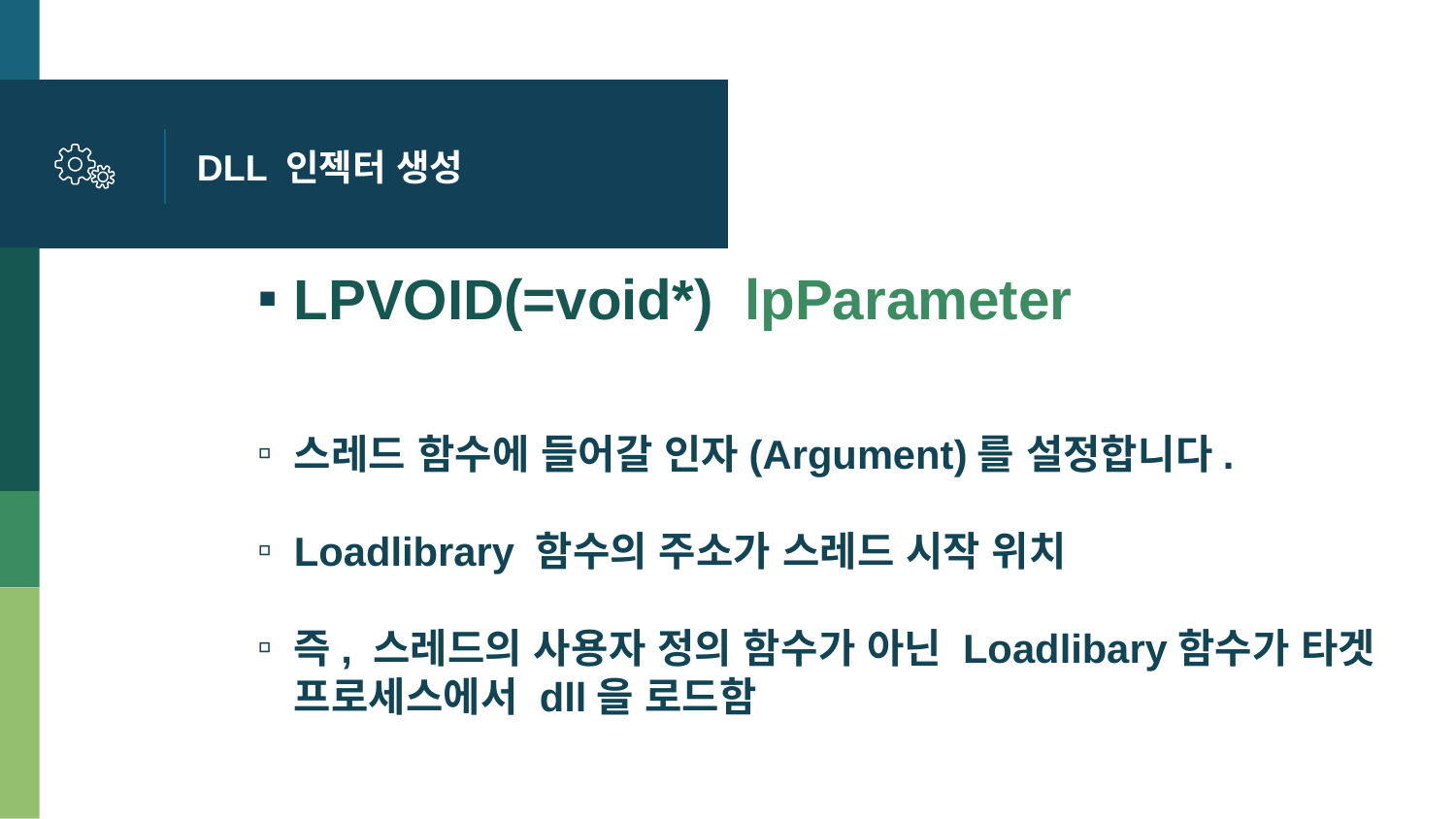

# DLL 인젝터 생성

LPVOID(=void*)  lpParameter

스레드 함수에 들어갈 인자(Argument)를 설정합니다.

Loadlibrary 함수의 주소가 스레드 시작 위치

즉, 스레드의 사용자 정의 함수가 아닌 Loadlibary함수가 타겟 프로세스에서 dll을 로드함